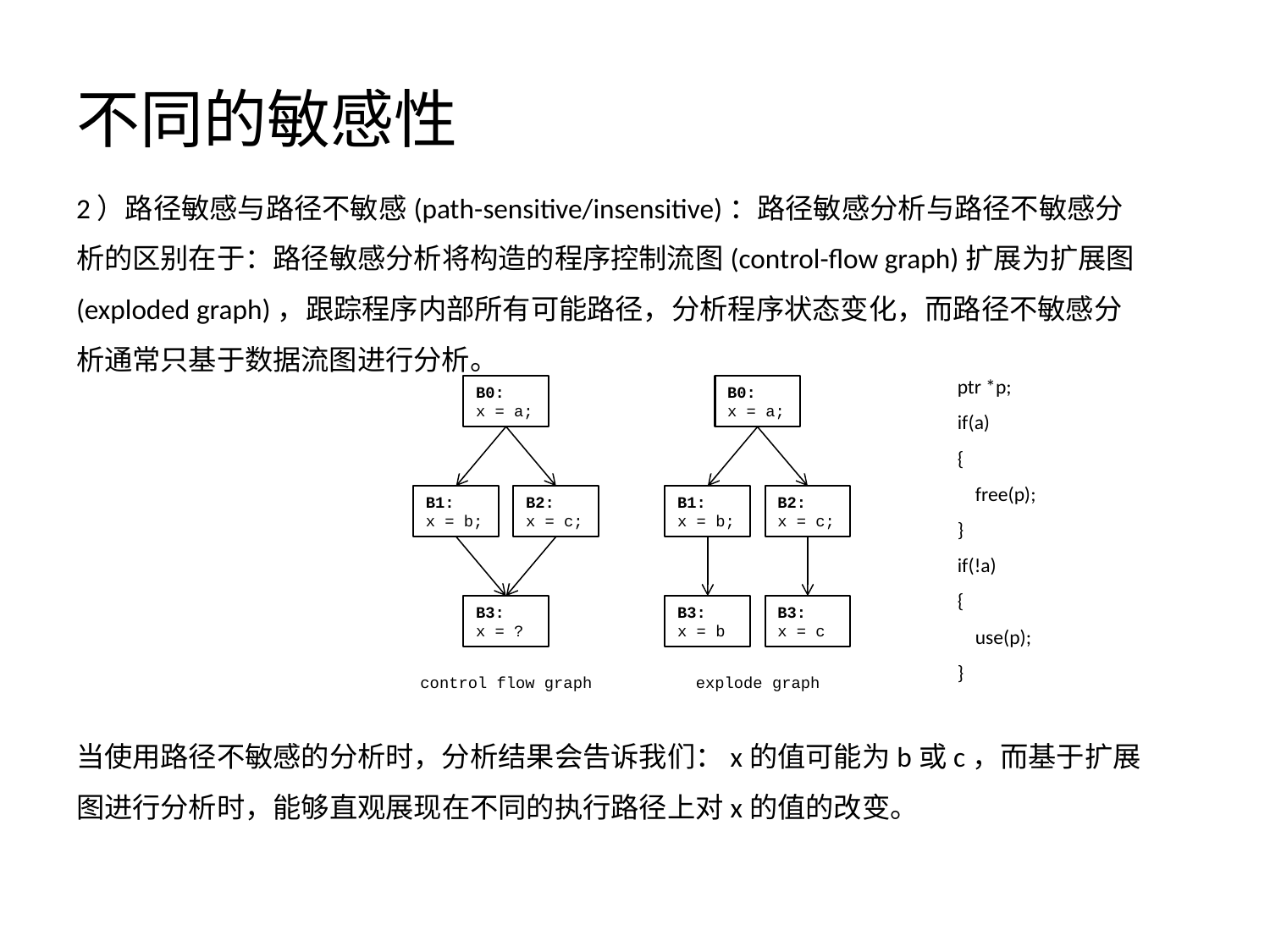

# 不同的敏感性
2）路径敏感与路径不敏感(path-sensitive/insensitive)：路径敏感分析与路径不敏感分析的区别在于：路径敏感分析将构造的程序控制流图(control-flow graph)扩展为扩展图(exploded graph)，跟踪程序内部所有可能路径，分析程序状态变化，而路径不敏感分析通常只基于数据流图进行分析。

ptr *p;
if(a)
{
    free(p);
}
if(!a)
{
    use(p);
}
B0:
x = a;
B0:
x = a;
B1:
x = b;
B2:
x = c;
B1:
x = b;
B2:
x = c;

B3:
x = ?
B3:
x = b
B3:
x = c
control flow graph
explode graph
当使用路径不敏感的分析时，分析结果会告诉我们：x的值可能为b或c，而基于扩展图进行分析时，能够直观展现在不同的执行路径上对x的值的改变。